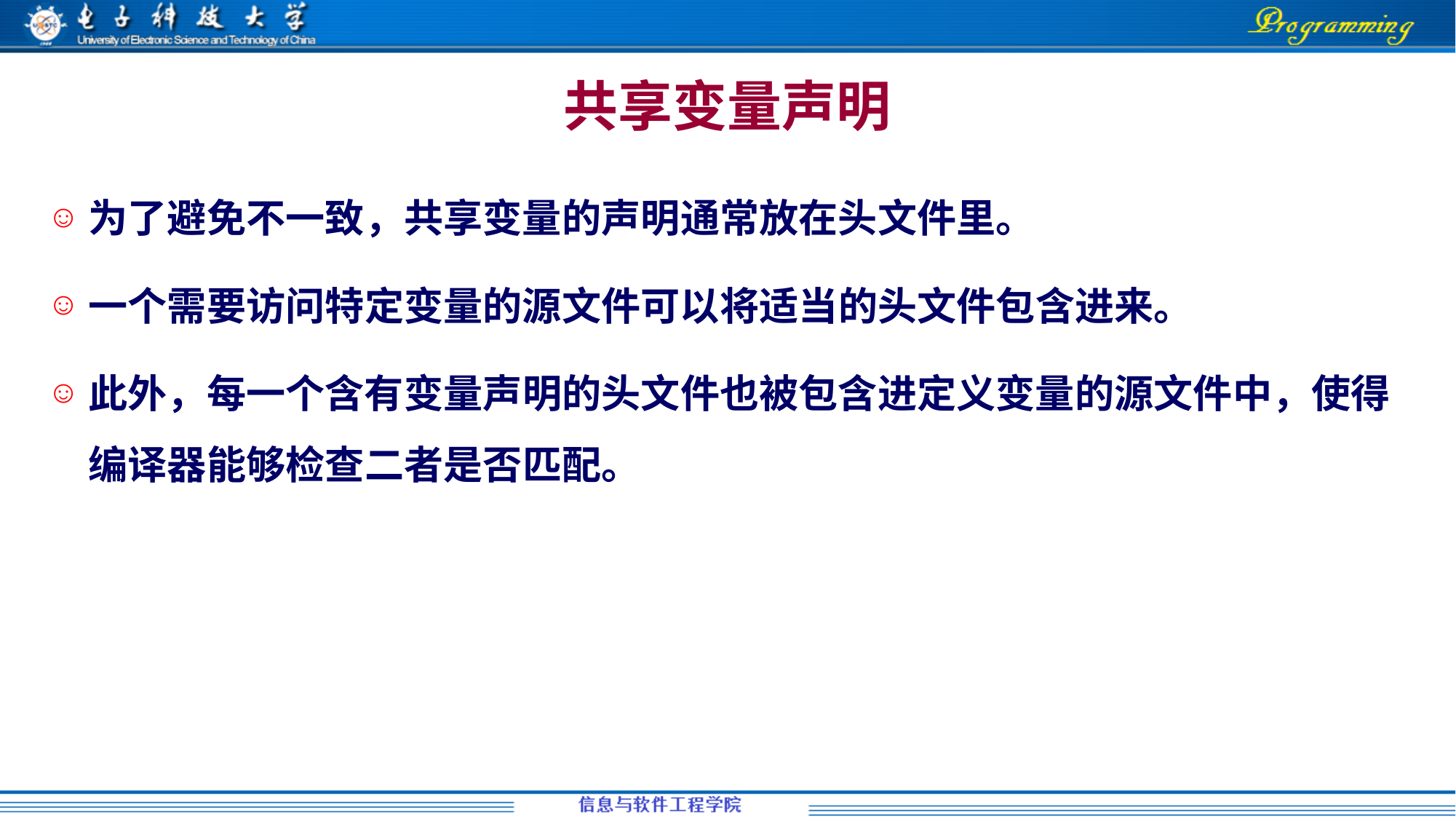

共享变量声明
为了避免不一致，共享变量的声明通常放在头文件里。
一个需要访问特定变量的源文件可以将适当的头文件包含进来。
此外，每一个含有变量声明的头文件也被包含进定义变量的源文件中，使得编译器能够检查二者是否匹配。